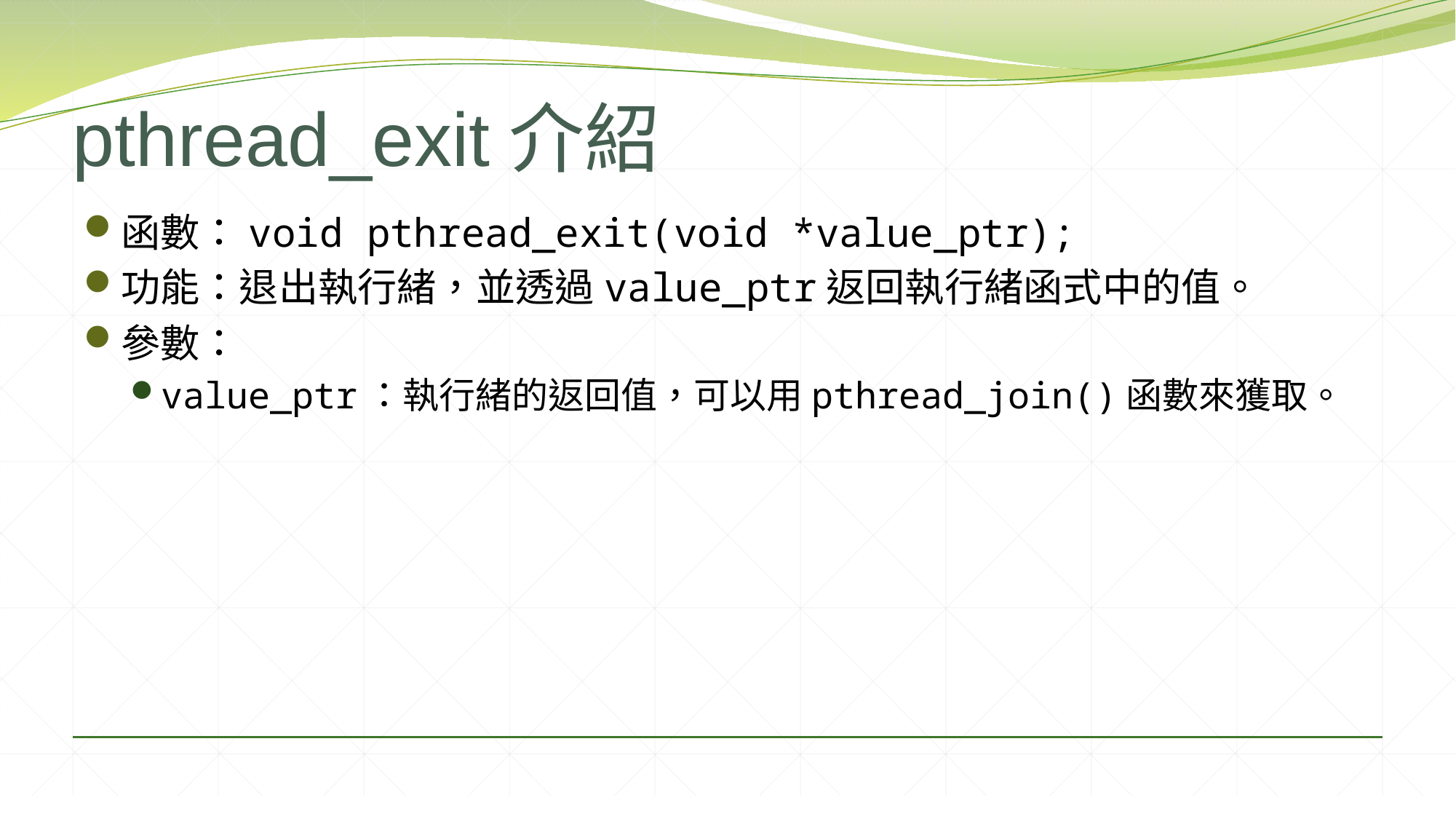

# pthread_exit介紹
函數：void pthread_exit(void *value_ptr);
功能：退出執行緒，並透過value_ptr返回執行緒函式中的值。
參數：
value_ptr：執行緒的返回值，可以用pthread_join()函數來獲取。